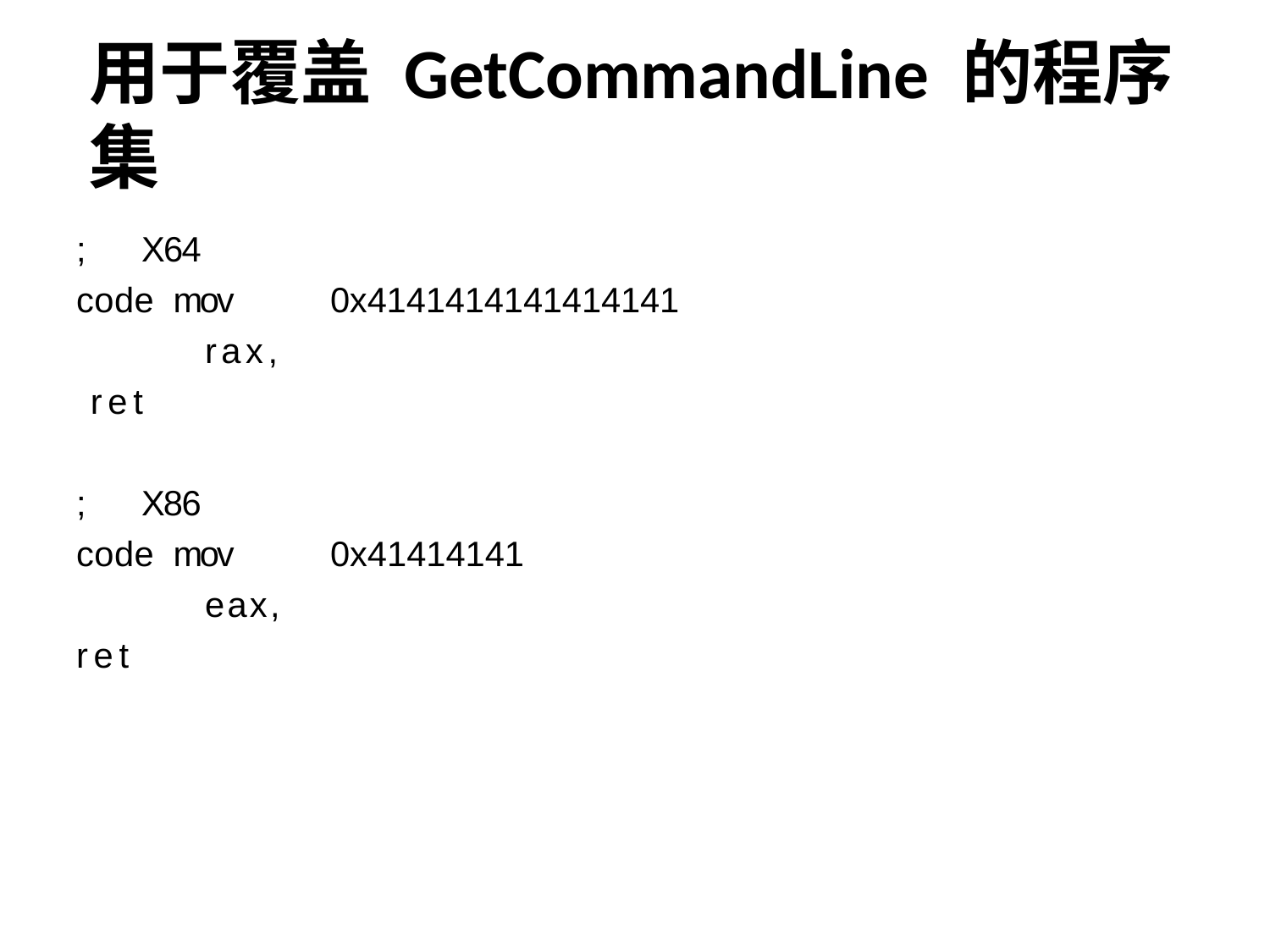

# 用于覆盖 GetCommandLine 的程序集
;	X64		code  mov		rax,  ret
0x4141414141414141
;	X86		code  mov		eax,  ret
0x41414141